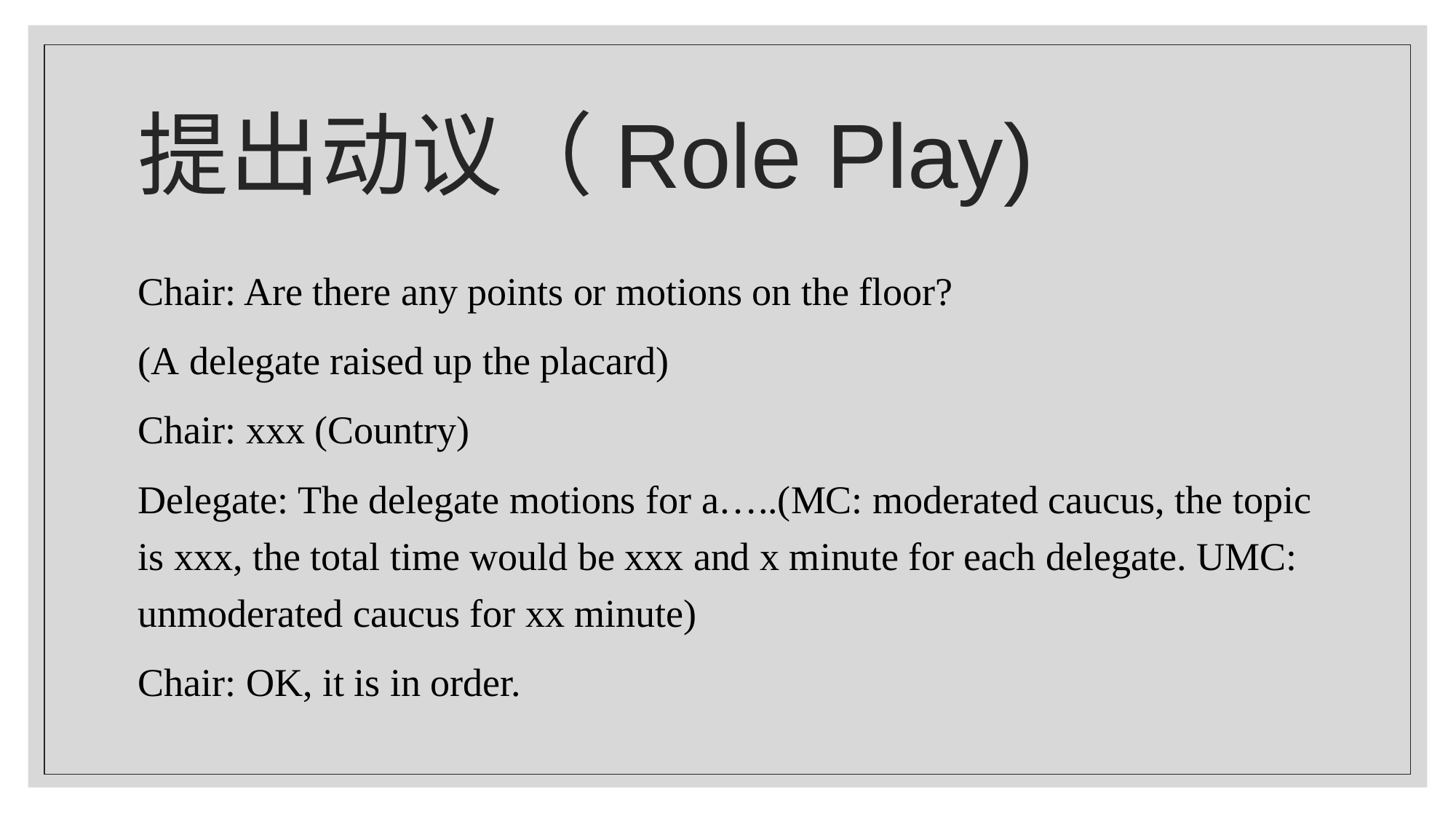

# 提出动议（Role Play)
Chair: Are there any points or motions on the floor?
(A delegate raised up the placard)
Chair: xxx (Country)
Delegate: The delegate motions for a…..(MC: moderated caucus, the topic is xxx, the total time would be xxx and x minute for each delegate. UMC: unmoderated caucus for xx minute)
Chair: OK, it is in order.